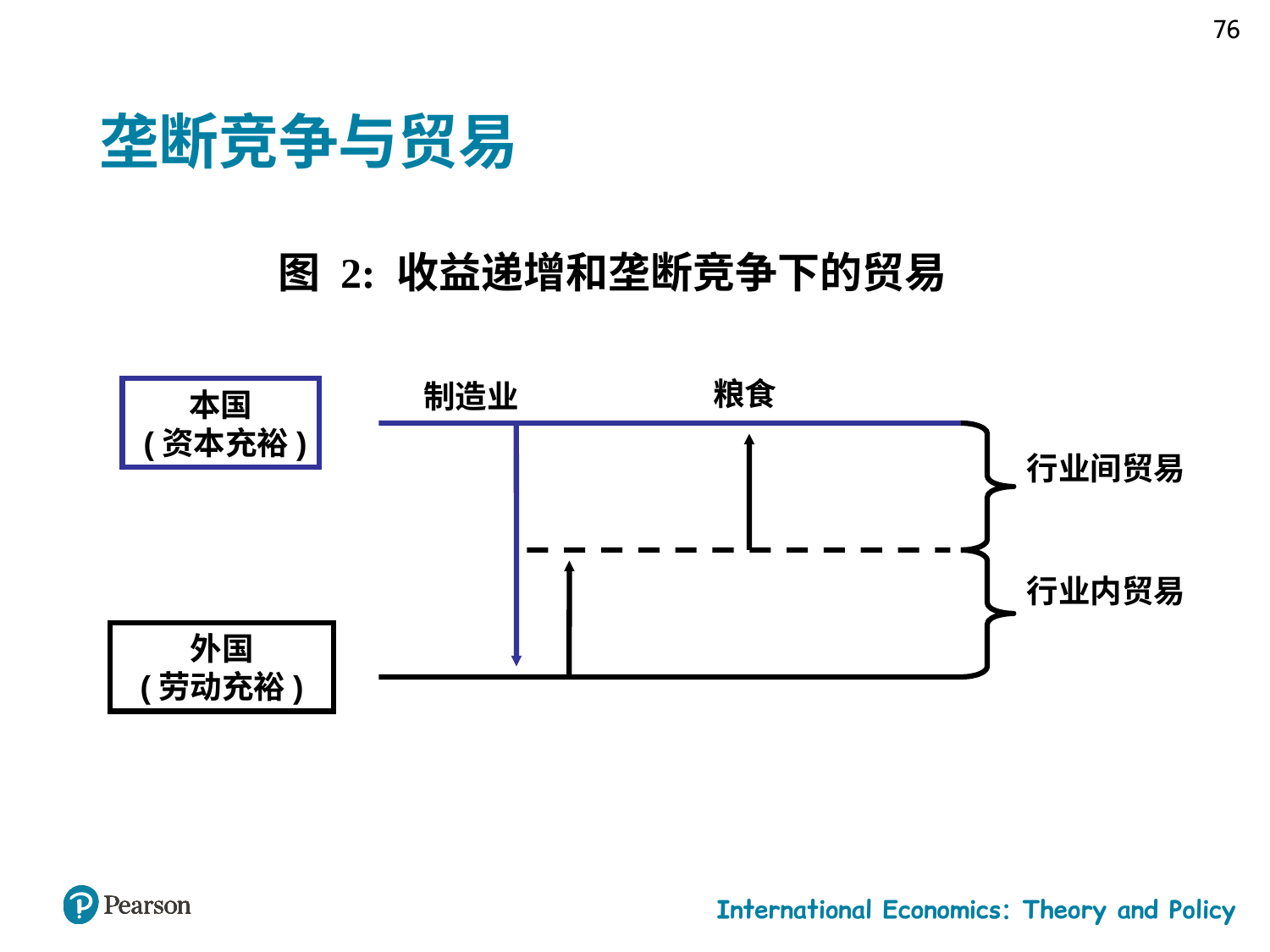

76
# 垄断竞争与贸易
图 2: 收益递增和垄断竞争下的贸易
粮食
制造业

本国
 (资本充裕)

行业间贸易

行业内贸易

外国
  (劳动充裕)